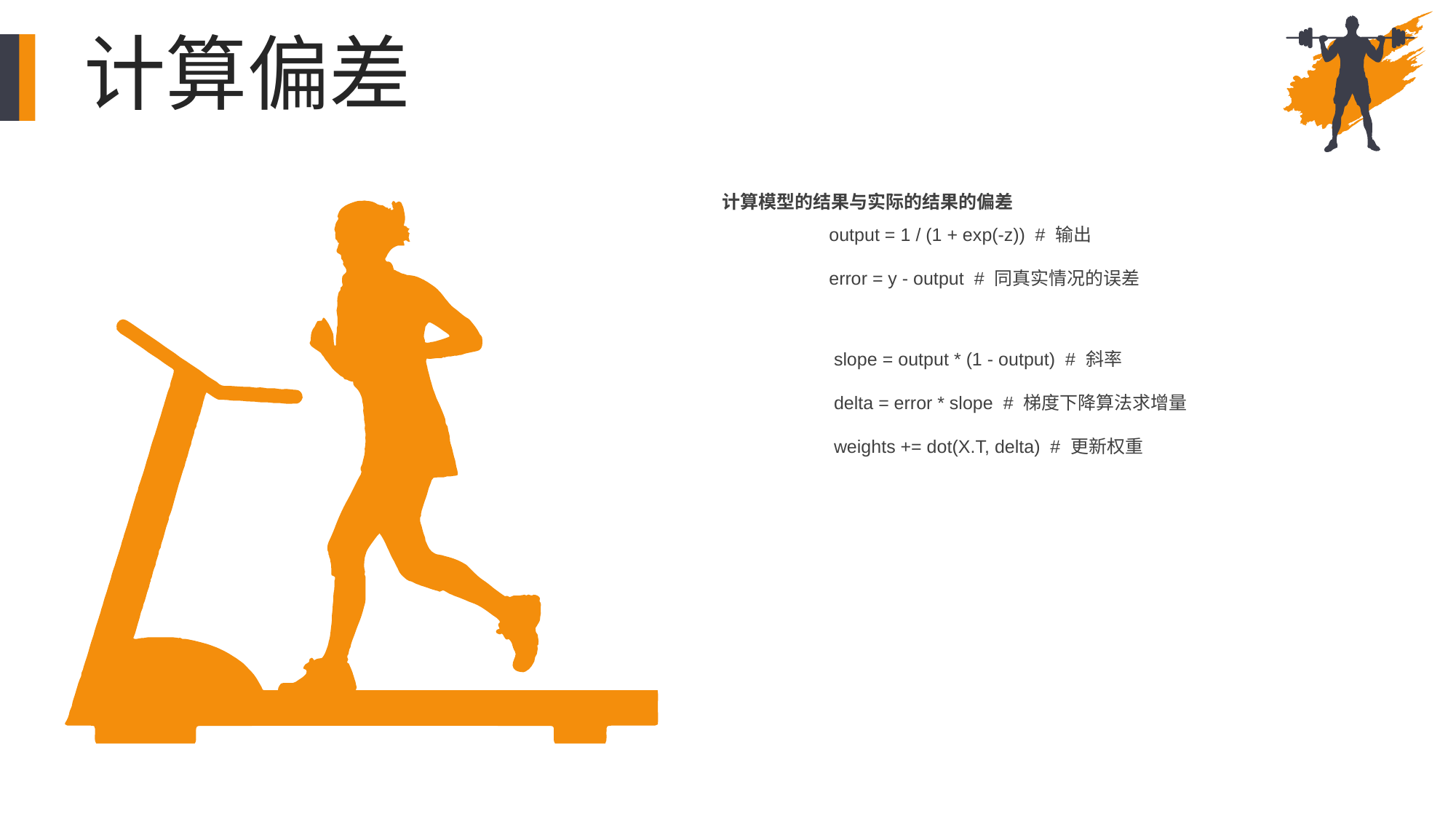

计算偏差
计算模型的结果与实际的结果的偏差
	output = 1 / (1 + exp(-z))  # 输出

   	error = y - output  # 同真实情况的误差

slope = output * (1 - output)  # 斜率

delta = error * slope  # 梯度下降算法求增量

weights += dot(X.T, delta)  # 更新权重